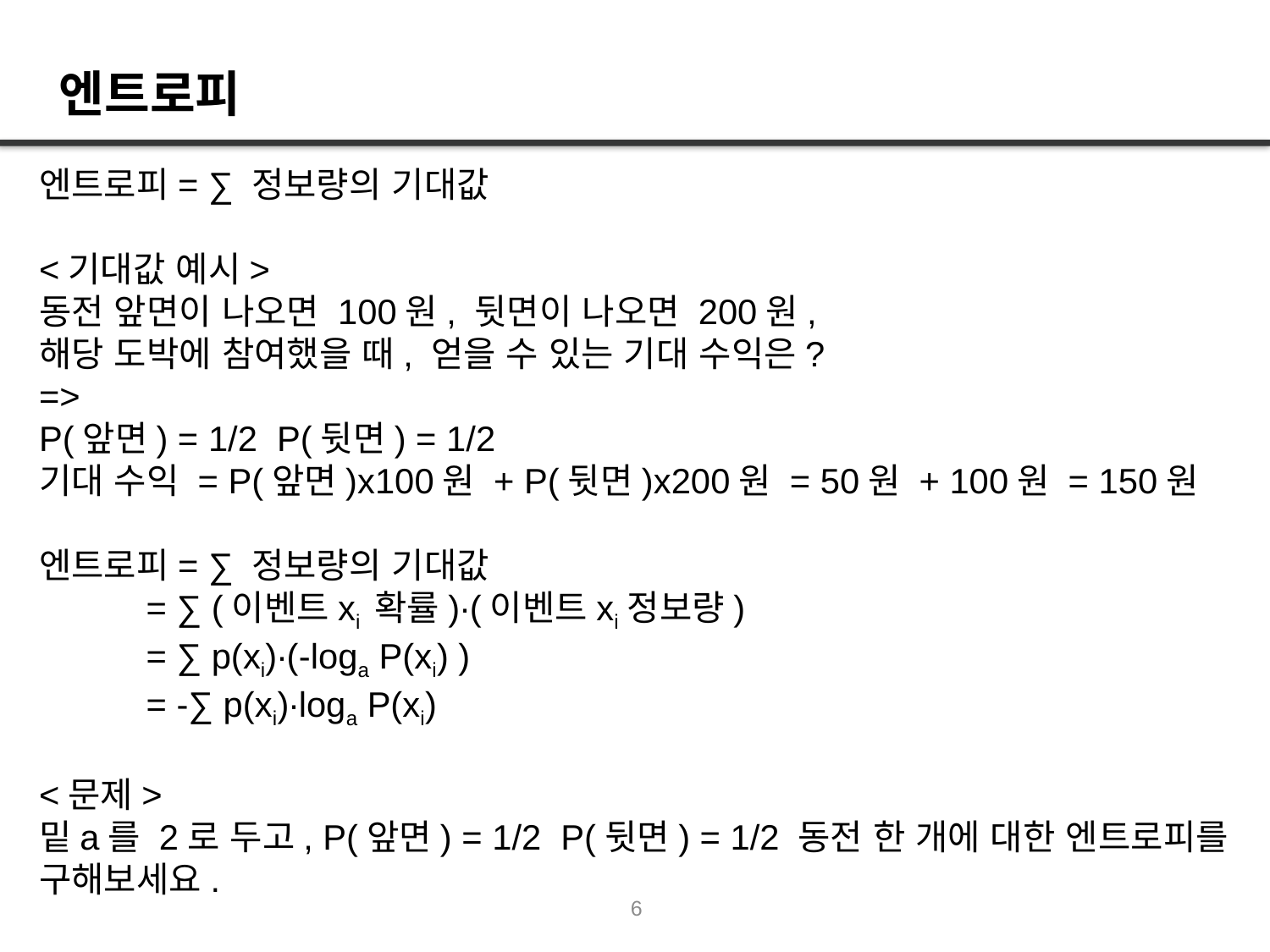

엔트로피

엔트로피= ∑ 정보량의 기대값

<기대값 예시>
동전 앞면이 나오면 100원, 뒷면이 나오면 200원,
해당 도박에 참여했을 때, 얻을 수 있는 기대 수익은?
=>
P(앞면) = 1/2  P(뒷면) = 1/2
기대 수익 = P(앞면)x100원 + P(뒷면)x200원 = 50원 + 100원 = 150원

엔트로피= ∑ 정보량의 기대값
           = ∑ (이벤트xi 확률)∙(이벤트xi정보량)
           = ∑ p(xi)∙(-loga P(xi) )
           = -∑ p(xi)∙loga P(xi)

<문제>
밑a를 2로 두고, P(앞면) = 1/2  P(뒷면) = 1/2 동전 한 개에 대한 엔트로피를 구해보세요.
6